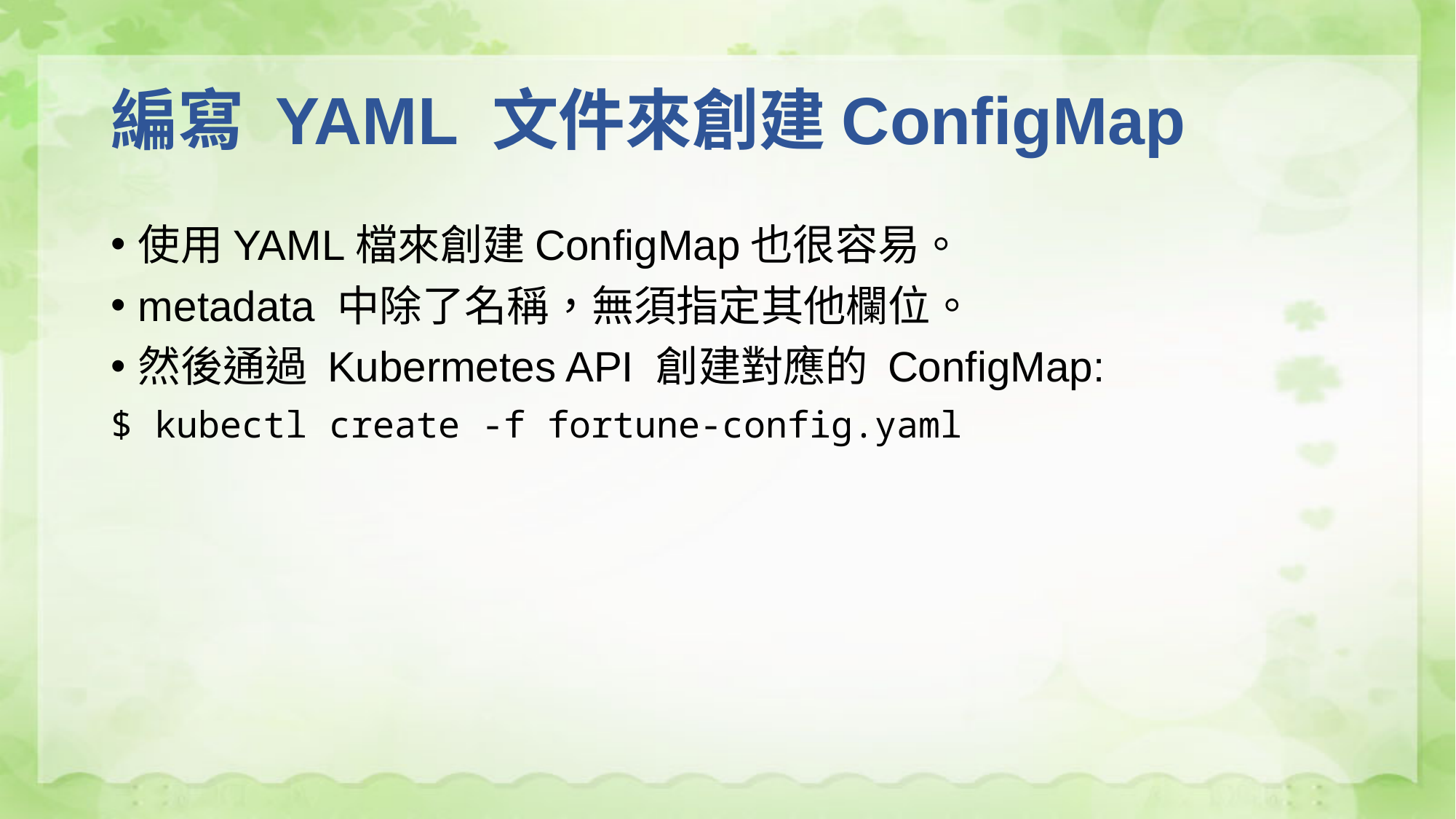

# 編寫 YAML 文件來創建ConfigMap
使用YAML檔來創建ConfigMap也很容易。
metadata 中除了名稱，無須指定其他欄位。
然後通過 Kubermetes API 創建對應的 ConfigMap:
$ kubectl create -f fortune-config.yaml